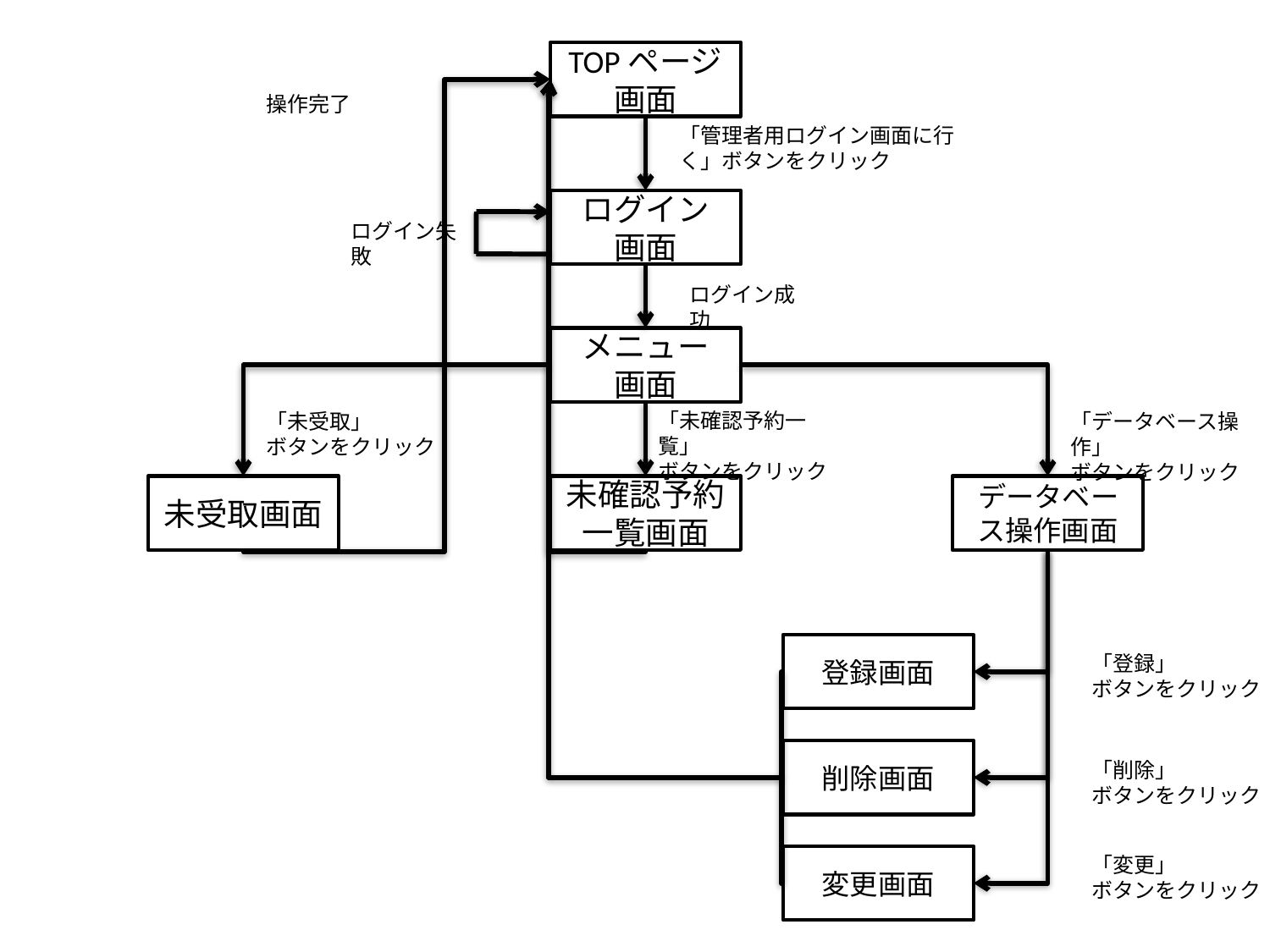

TOPページ
画面
操作完了
「管理者用ログイン画面に行く」ボタンをクリック
ログイン
画面
ログイン失敗
ログイン成功
メニュー
画面
「未確認予約一覧」
ボタンをクリック
「未受取」
ボタンをクリック
「データベース操作」
ボタンをクリック
未受取画面
未確認予約
一覧画面
データベース操作画面
登録画面
「登録」
ボタンをクリック
削除画面
「削除」
ボタンをクリック
「変更」
ボタンをクリック
変更画面